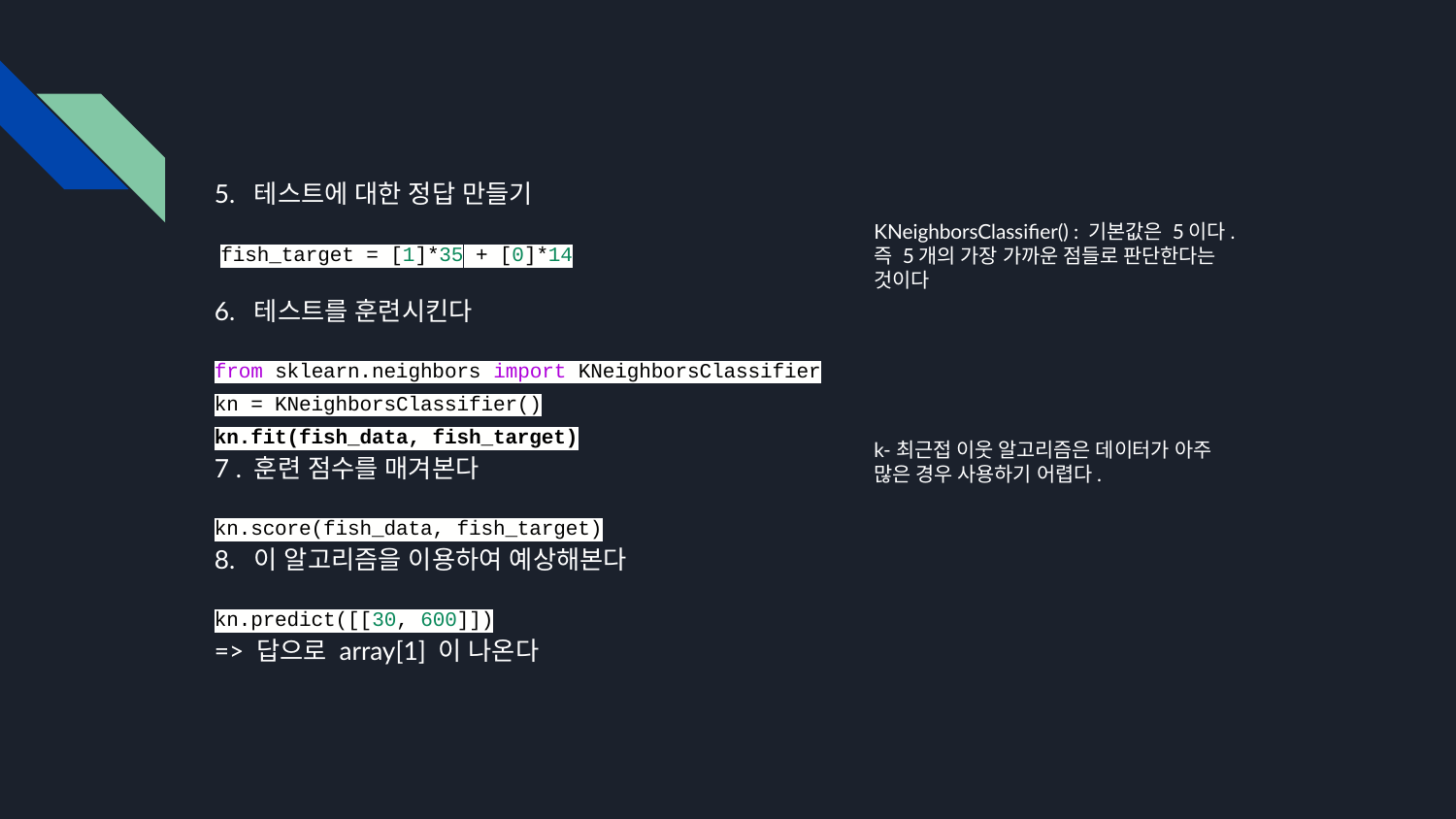

5.  테스트에 대한 정답 만들기
 fish_target = [1]*35 + [0]*14
6.  테스트를 훈련시킨다
from sklearn.neighbors import KNeighborsClassifier
kn = KNeighborsClassifier()
kn.fit(fish_data, fish_target)
7 . 훈련 점수를 매겨본다
kn.score(fish_data, fish_target)
8.  이 알고리즘을 이용하여 예상해본다
kn.predict([[30, 600]])
=> 답으로 array[1] 이 나온다
KNeighborsClassifier() : 기본값은 5이다. 즉 5개의 가장 가까운 점들로 판단한다는 것이다
k-최근접 이웃 알고리즘은 데이터가 아주 많은 경우 사용하기 어렵다.